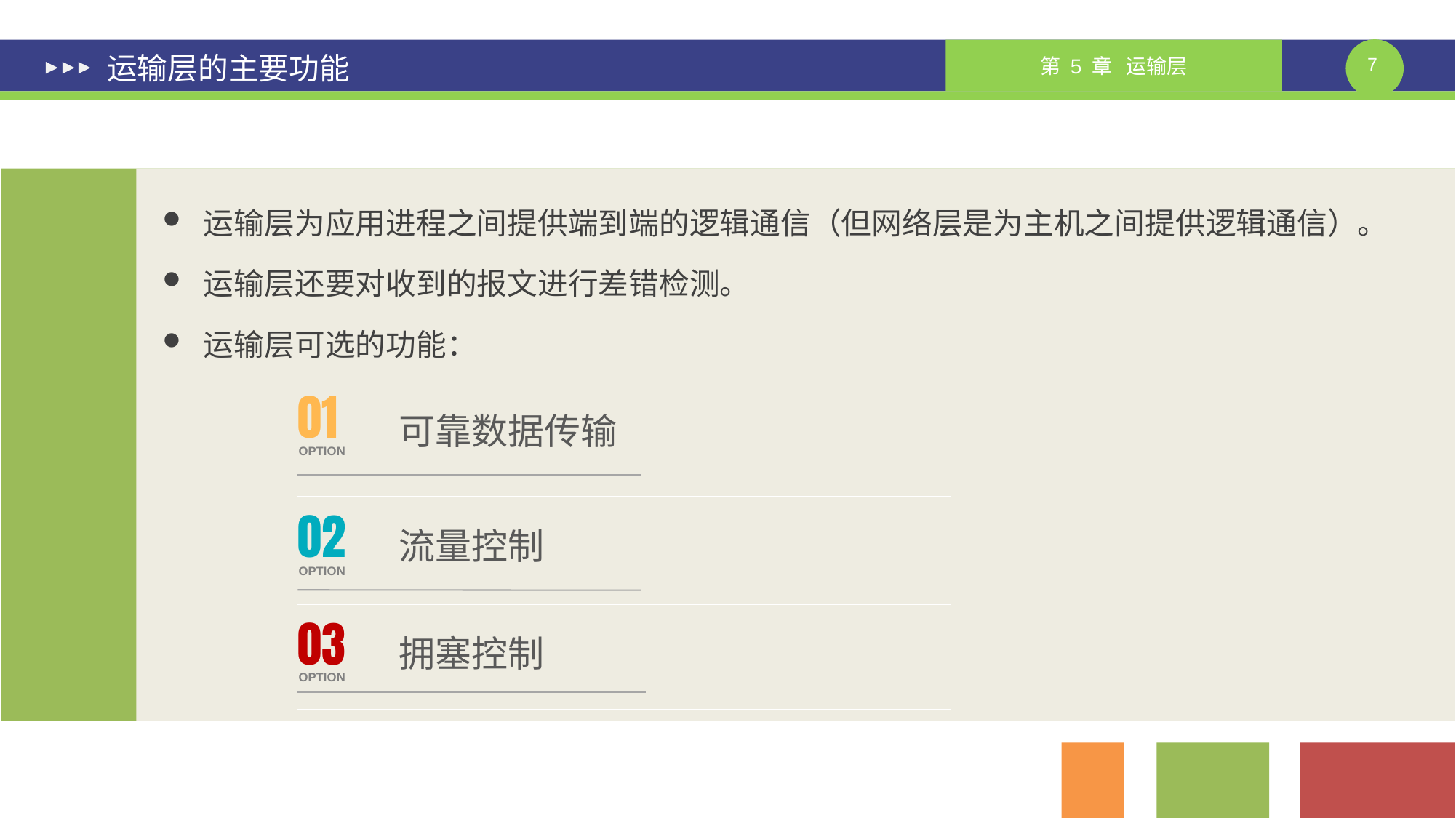

# 运输层的主要功能

运输层为应用进程之间提供端到端的逻辑通信（但网络层是为主机之间提供逻辑通信）。
运输层还要对收到的报文进行差错检测。
运输层可选的功能：
01
OPTION
可靠数据传输
02
OPTION
流量控制
03
OPTION
拥塞控制

课件制作人：谢钧  谢希仁